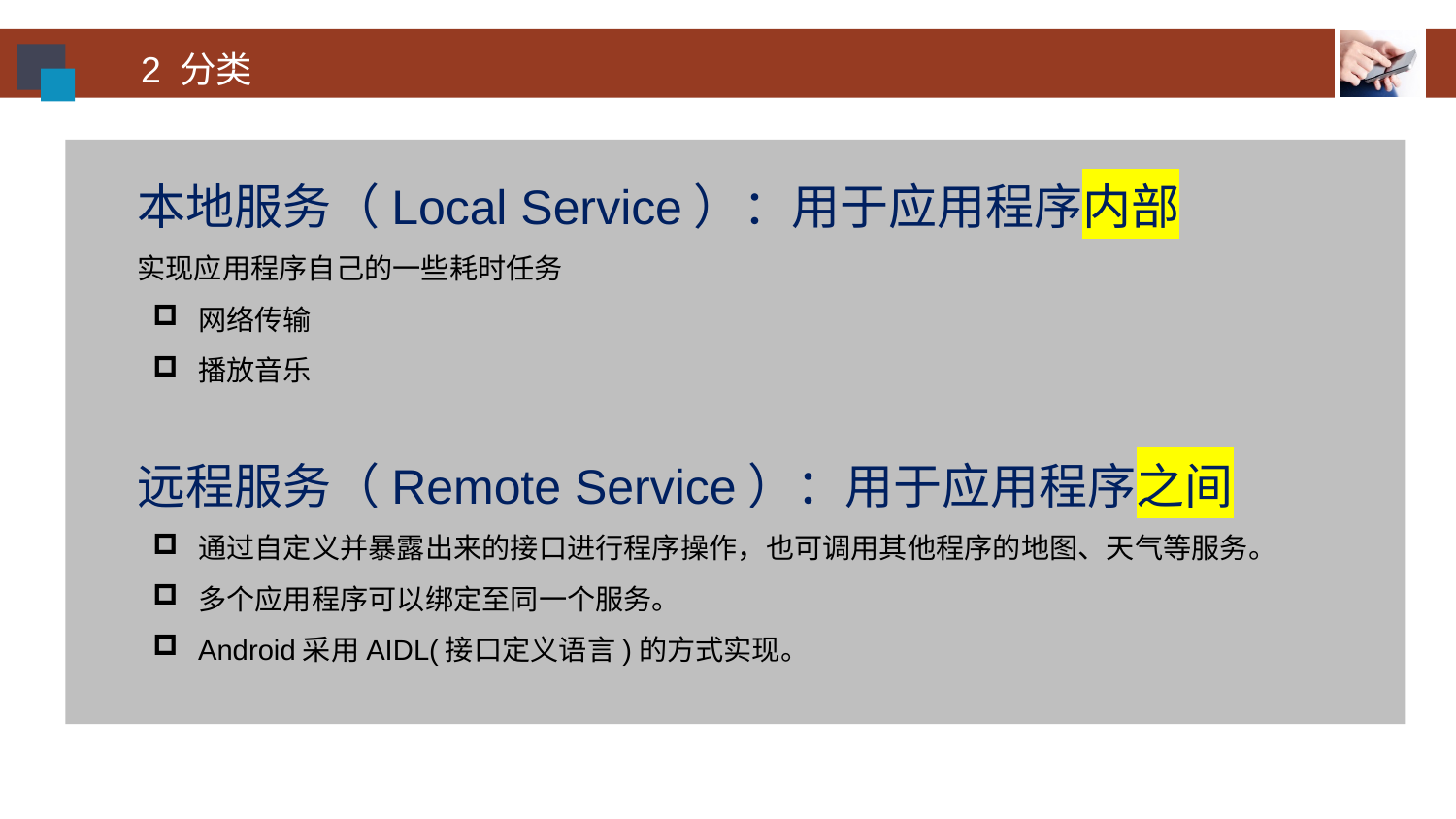

2 分类

本地服务（Local Service）：用于应用程序内部
实现应用程序自己的一些耗时任务
网络传输
播放音乐

远程服务（Remote Service）：用于应用程序之间
通过自定义并暴露出来的接口进行程序操作，也可调用其他程序的地图、天气等服务。
多个应用程序可以绑定至同一个服务。
Android采用AIDL(接口定义语言)的方式实现。